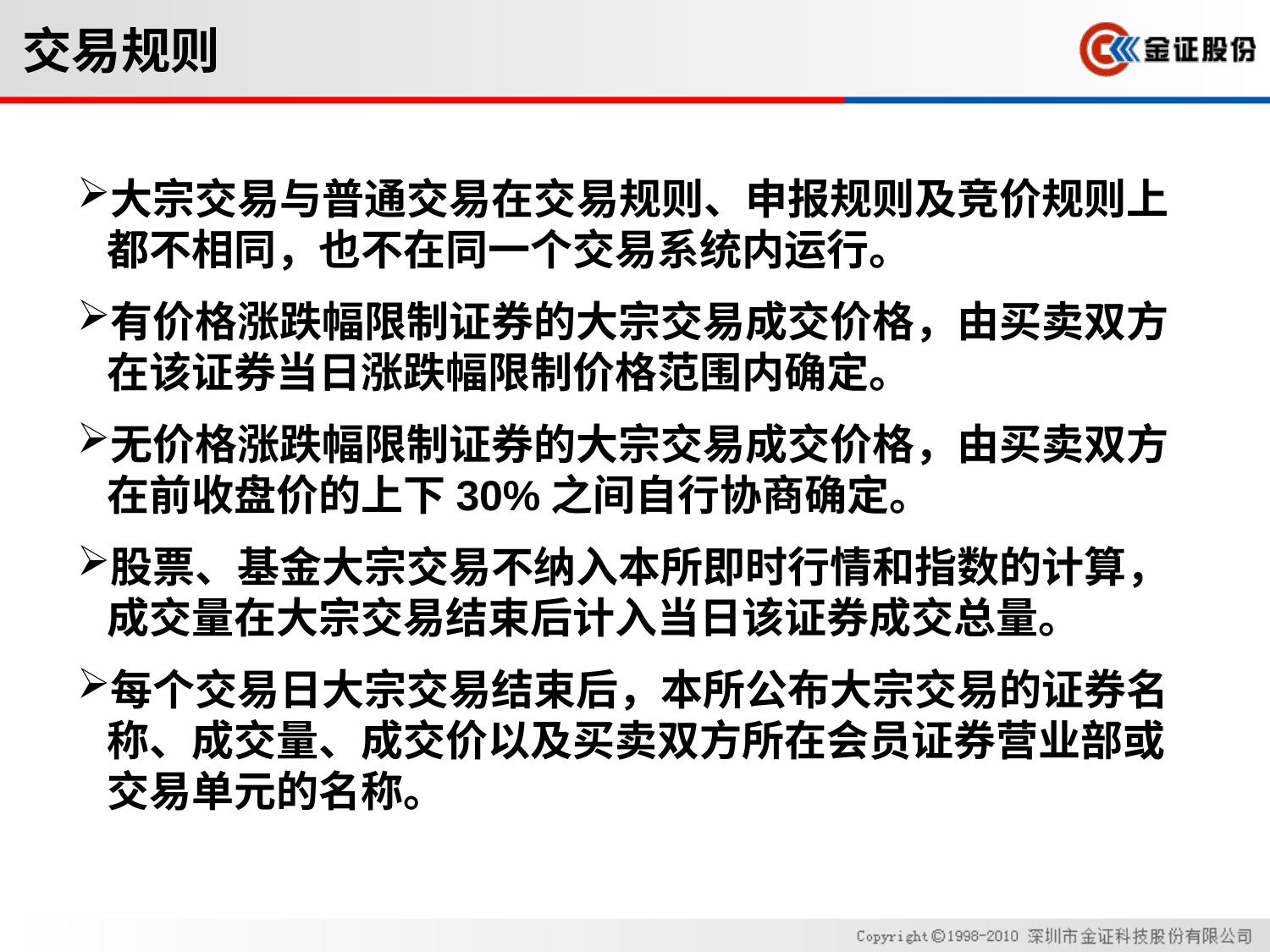

# 交易规则
大宗交易与普通交易在交易规则、申报规则及竞价规则上都不相同，也不在同一个交易系统内运行。
有价格涨跌幅限制证券的大宗交易成交价格，由买卖双方在该证券当日涨跌幅限制价格范围内确定。
无价格涨跌幅限制证券的大宗交易成交价格，由买卖双方在前收盘价的上下30%之间自行协商确定。
股票、基金大宗交易不纳入本所即时行情和指数的计算，成交量在大宗交易结束后计入当日该证券成交总量。
每个交易日大宗交易结束后，本所公布大宗交易的证券名称、成交量、成交价以及买卖双方所在会员证券营业部或交易单元的名称。